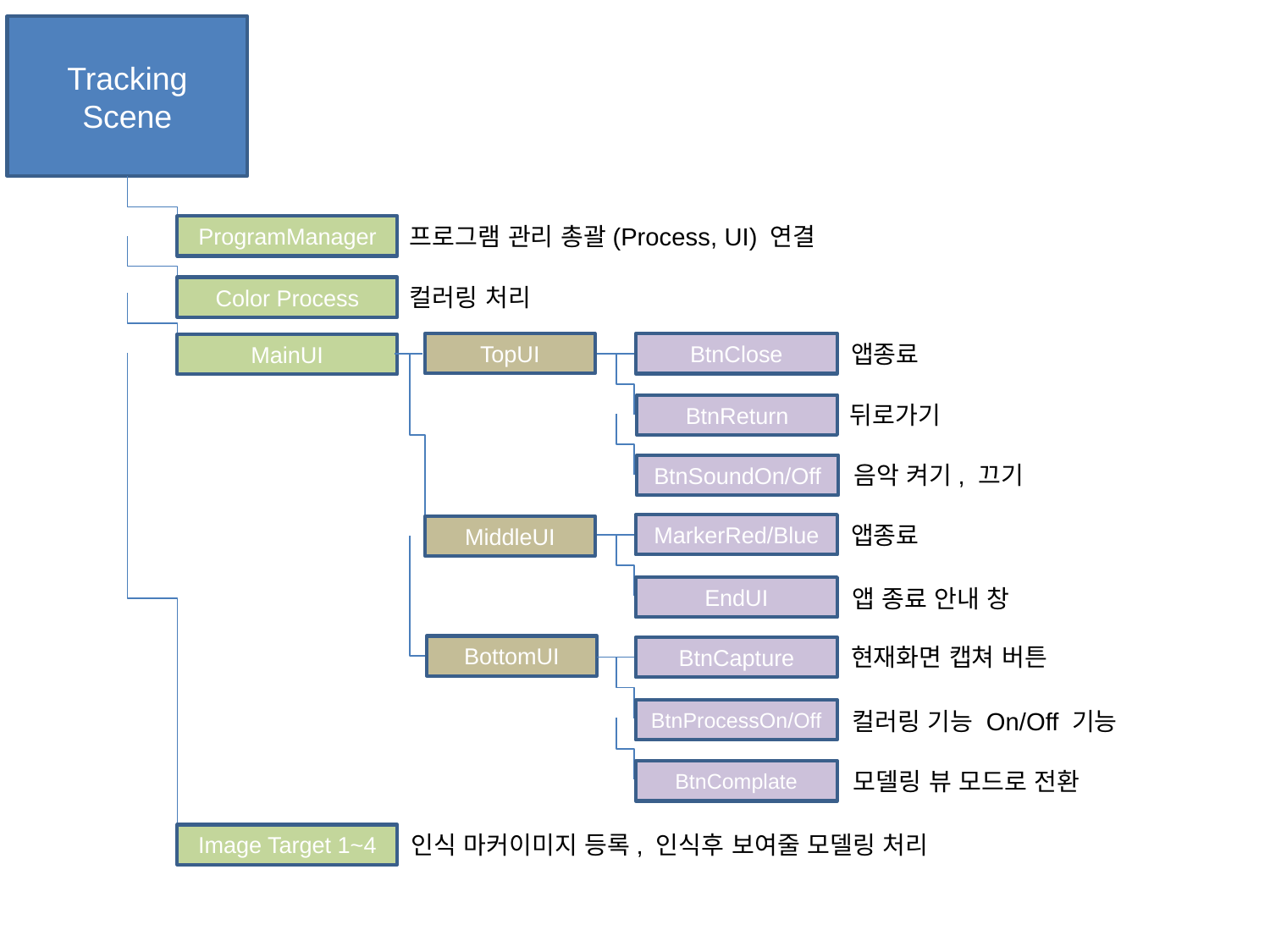

Tracking
Scene
프로그램 관리 총괄(Process, UI) 연결
ProgramManager
컬러링 처리
Color Process
앱종료
TopUI
BtnClose
MainUI
뒤로가기
BtnReturn
음악 켜기, 끄기
BtnSoundOn/Off
앱종료
MarkerRed/Blue
MiddleUI
EndUI
앱 종료 안내 창
현재화면 캡쳐 버튼
BottomUI
BtnCapture
BtnProcessOn/Off
컬러링 기능 On/Off 기능
모델링 뷰 모드로 전환
BtnComplate
인식 마커이미지 등록, 인식후 보여줄 모델링 처리
Image Target 1~4